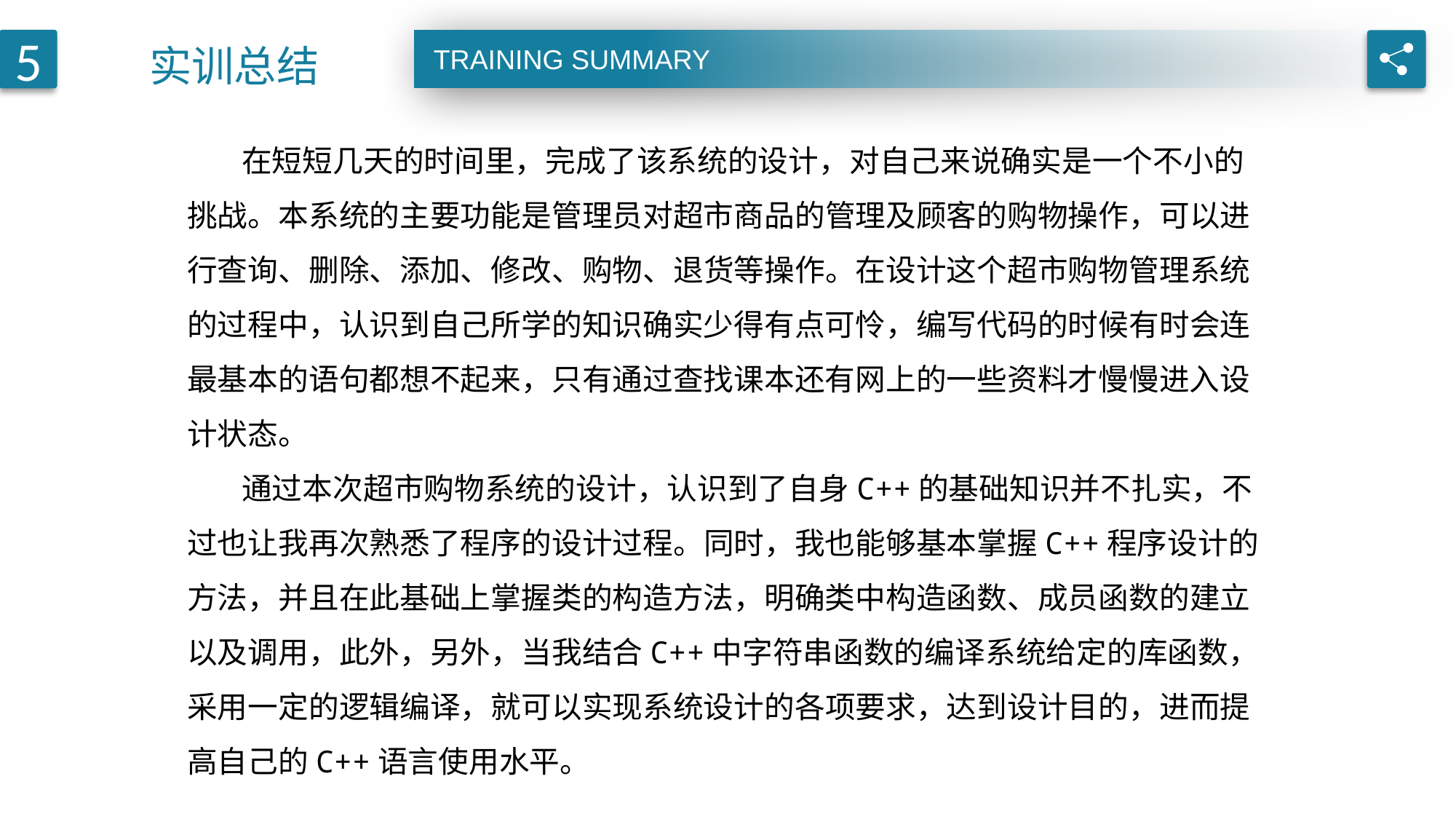

实训总结
5

TRAINING SUMMARY

在短短几天的时间里，完成了该系统的设计，对自己来说确实是一个不小的挑战。本系统的主要功能是管理员对超市商品的管理及顾客的购物操作，可以进行查询、删除、添加、修改、购物、退货等操作。在设计这个超市购物管理系统的过程中，认识到自己所学的知识确实少得有点可怜，编写代码的时候有时会连最基本的语句都想不起来，只有通过查找课本还有网上的一些资料才慢慢进入设计状态。
通过本次超市购物系统的设计，认识到了自身C++的基础知识并不扎实，不过也让我再次熟悉了程序的设计过程。同时，我也能够基本掌握C++程序设计的方法，并且在此基础上掌握类的构造方法，明确类中构造函数、成员函数的建立以及调用，此外，另外，当我结合C++中字符串函数的编译系统给定的库函数，采用一定的逻辑编译，就可以实现系统设计的各项要求，达到设计目的，进而提高自己的C++语言使用水平。